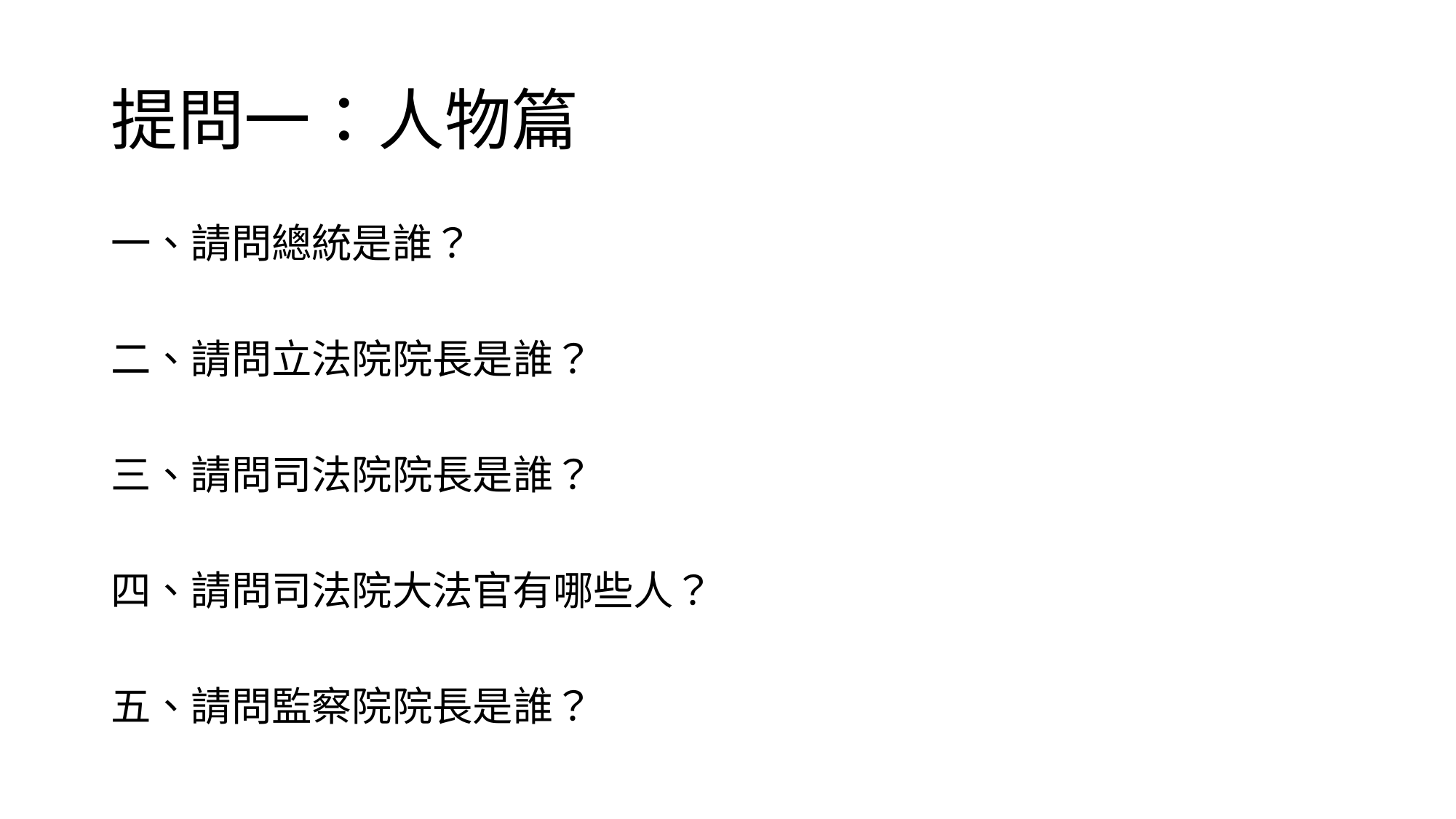

# 提問一：人物篇
一、請問總統是誰？

二、請問立法院院長是誰？

三、請問司法院院長是誰？

四、請問司法院大法官有哪些人？

五、請問監察院院長是誰？